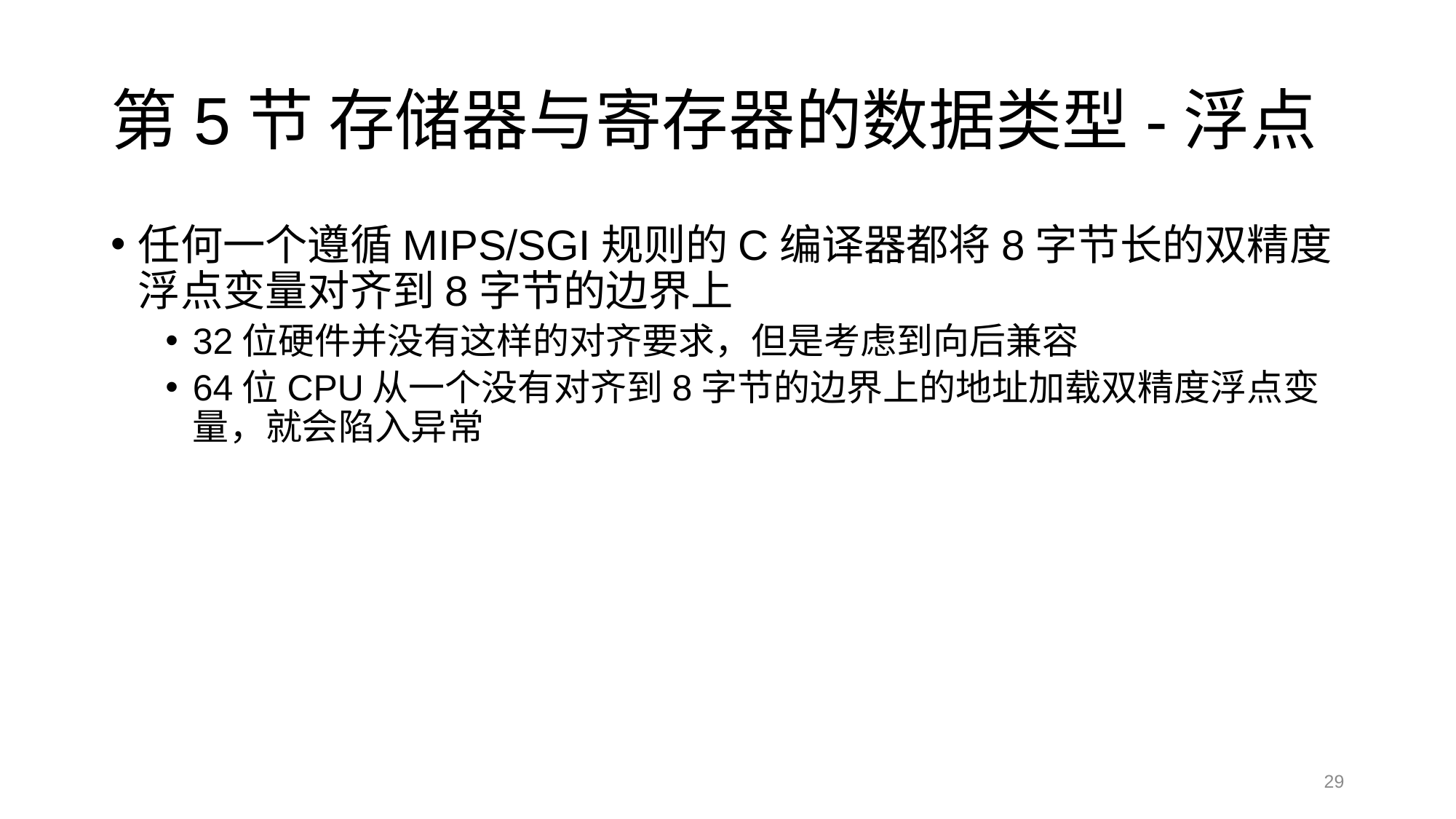

# 第5节 存储器与寄存器的数据类型-浮点
任何一个遵循MIPS/SGI规则的C编译器都将8字节长的双精度浮点变量对齐到8字节的边界上
32位硬件并没有这样的对齐要求，但是考虑到向后兼容
64位CPU从一个没有对齐到8字节的边界上的地址加载双精度浮点变量，就会陷入异常

29